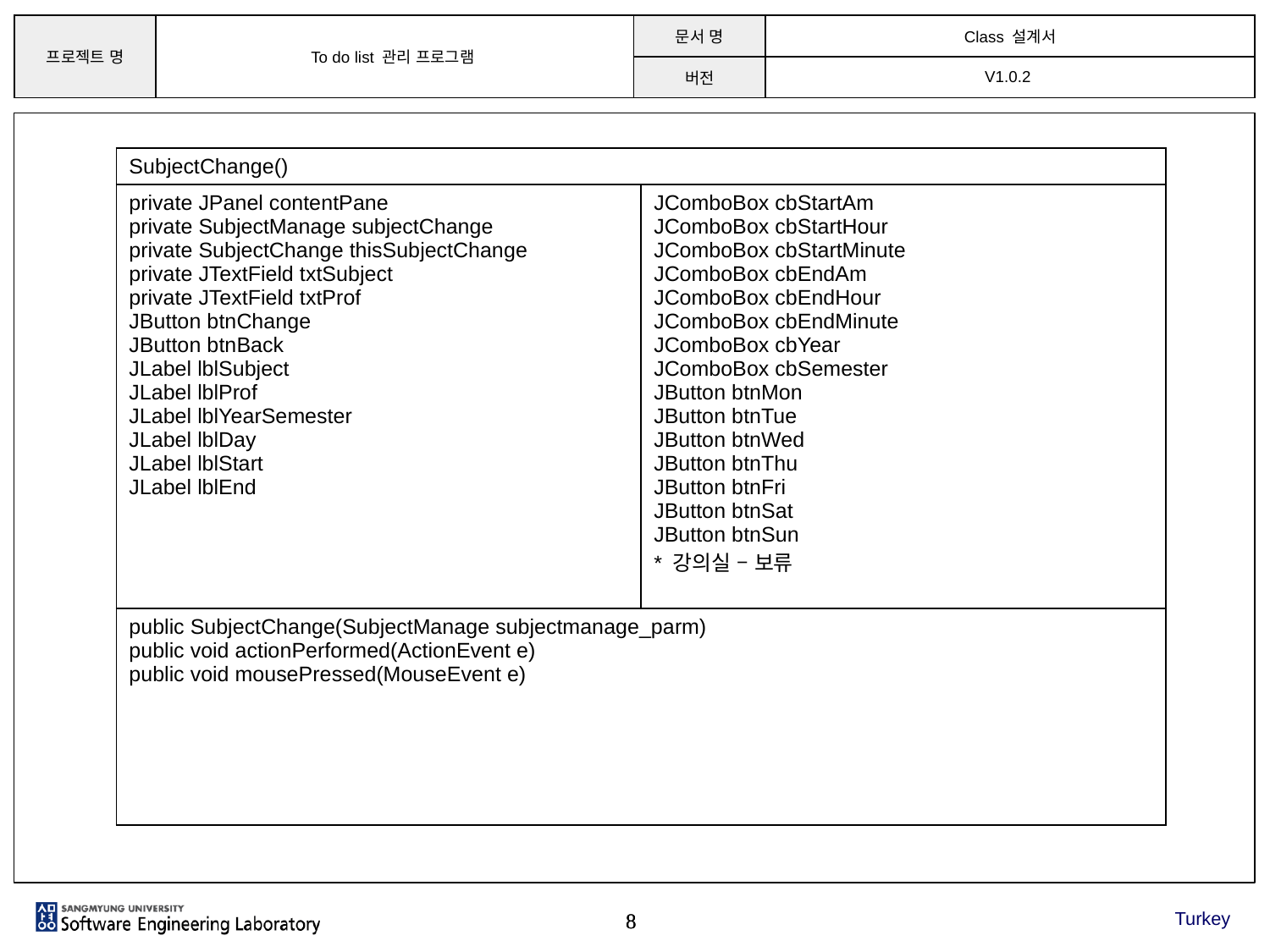

| SubjectChange() |  |
| --- | --- |
| private JPanel contentPane private SubjectManage subjectChange private SubjectChange thisSubjectChange private JTextField txtSubject private JTextField txtProf JButton btnChange JButton btnBack JLabel lblSubject JLabel lblProf JLabel lblYearSemester JLabel lblDay JLabel lblStart JLabel lblEnd | JComboBox cbStartAm JComboBox cbStartHour JComboBox cbStartMinute JComboBox cbEndAm JComboBox cbEndHour JComboBox cbEndMinute JComboBox cbYear JComboBox cbSemester JButton btnMon JButton btnTue JButton btnWed JButton btnThu JButton btnFri JButton btnSat JButton btnSun \* 강의실 – 보류 |
| public SubjectChange(SubjectManage subjectmanage\_parm) public void actionPerformed(ActionEvent e) public void mousePressed(MouseEvent e) |  |
Turkey